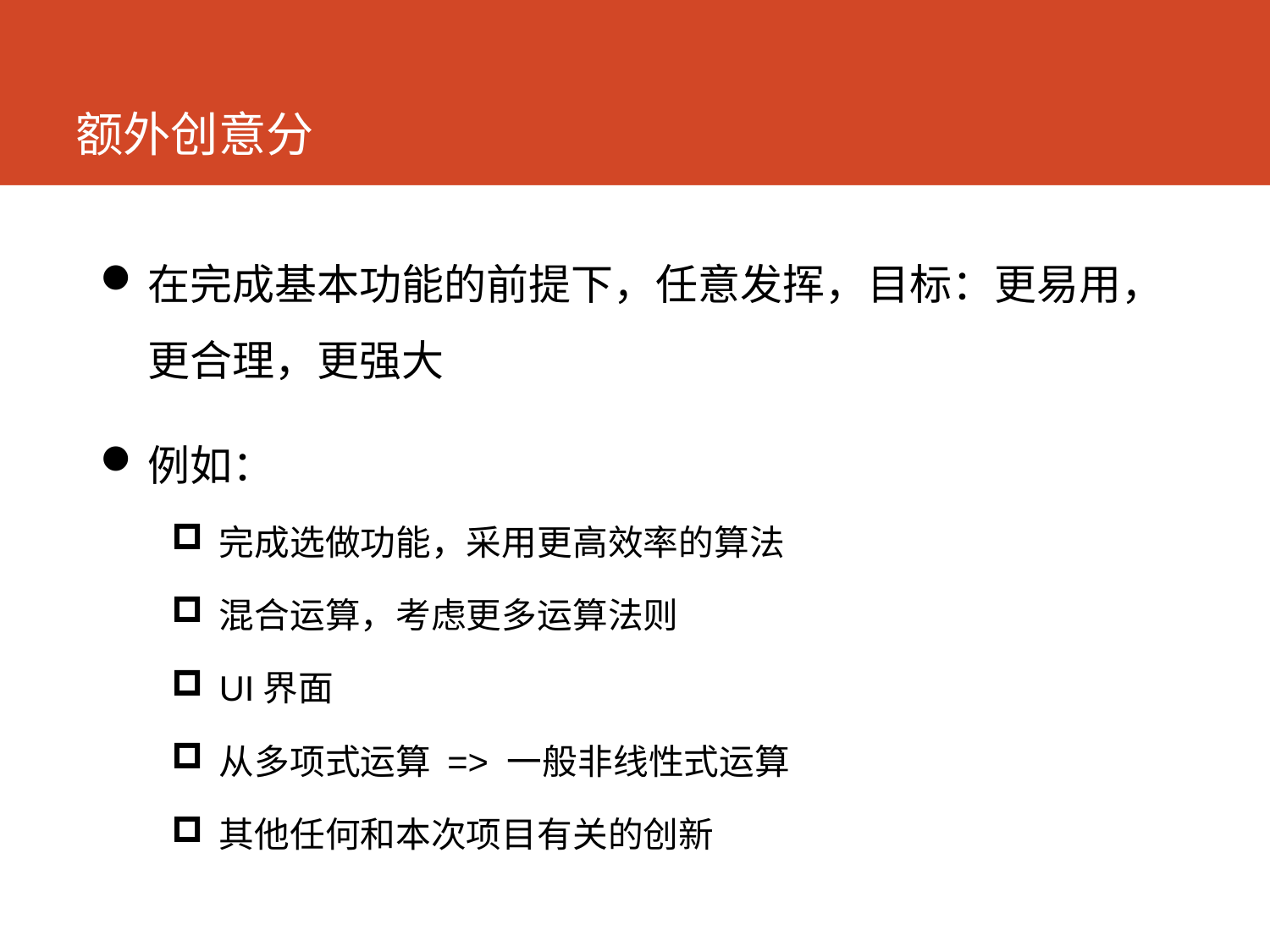

# 额外创意分
在完成基本功能的前提下，任意发挥，目标：更易用，更合理，更强大
例如：
完成选做功能，采用更高效率的算法
混合运算，考虑更多运算法则
UI界面
从多项式运算 => 一般非线性式运算
其他任何和本次项目有关的创新